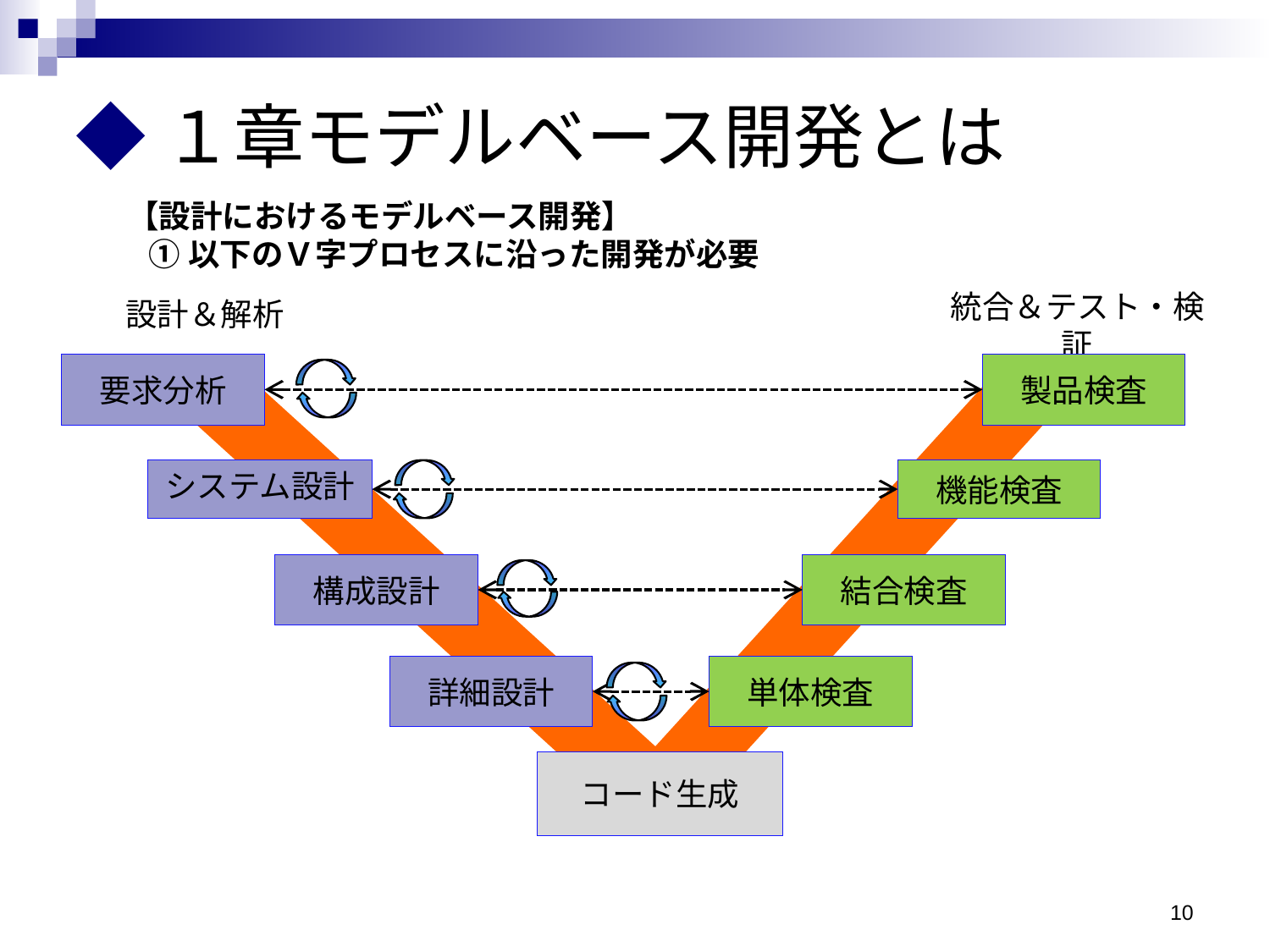

◆１章モデルベース開発とは
【設計におけるモデルベース開発】
   ①以下のＶ字プロセスに沿った開発が必要
統合＆テスト・検証
設計＆解析
要求分析
製品検査

システム設計

機能検査

構成設計
結合検査

詳細設計
単体検査

コード生成
10